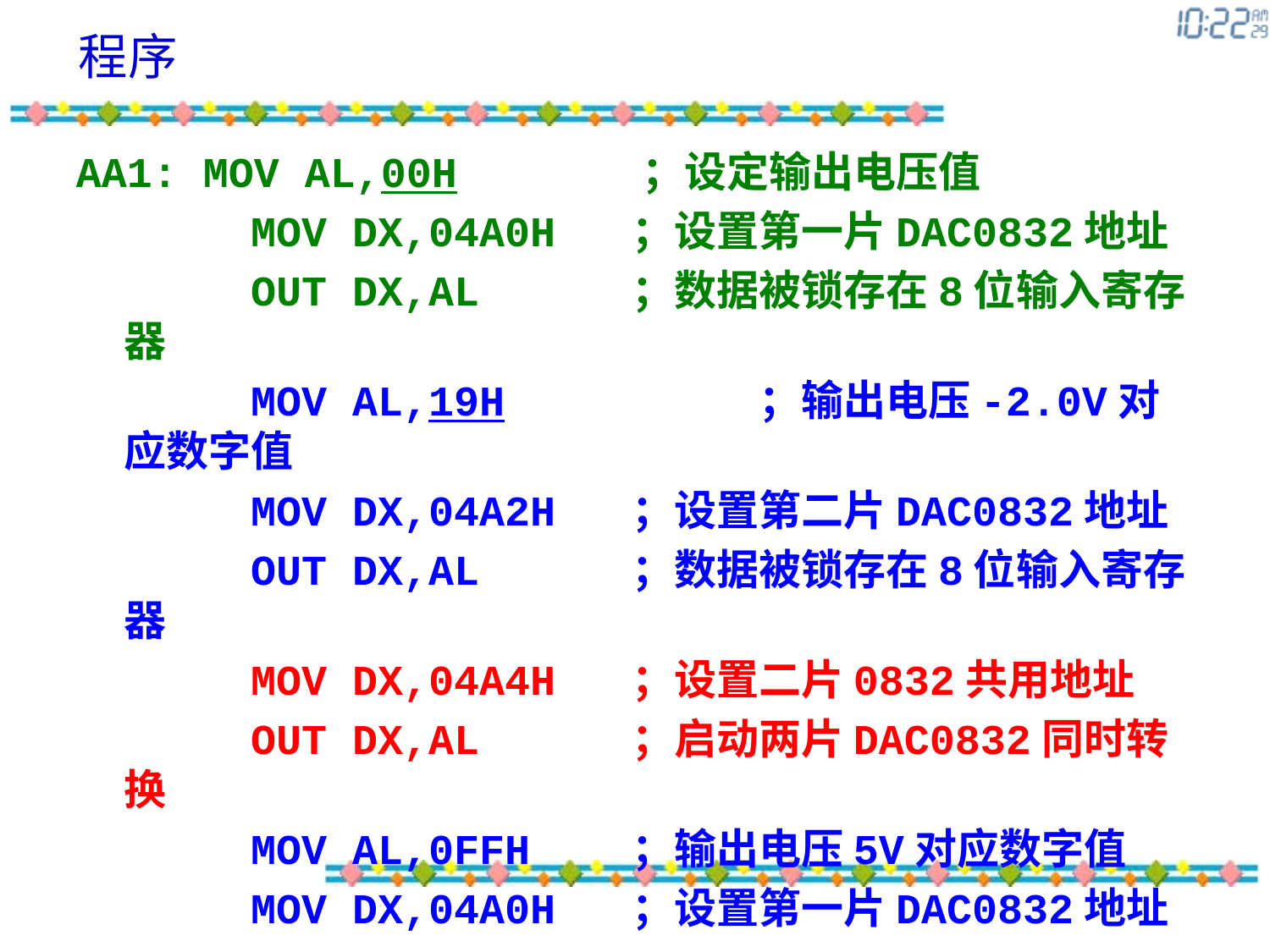

程序
AA1: MOV AL,00H	     ；设定输出电压值
		MOV DX,04A0H	；设置第一片DAC0832地址
		OUT DX,AL		；数据被锁存在8位输入寄存器
		MOV AL,19H		；输出电压-2.0V对应数字值
		MOV DX,04A2H	；设置第二片DAC0832地址
		OUT DX,AL		；数据被锁存在8位输入寄存器
		MOV DX,04A4H	；设置二片0832共用地址
		OUT DX,AL		；启动两片DAC0832同时转换
		MOV AL,0FFH	；输出电压5V对应数字值
		MOV DX,04A0H	；设置第一片DAC0832地址
		OUT DX,AL